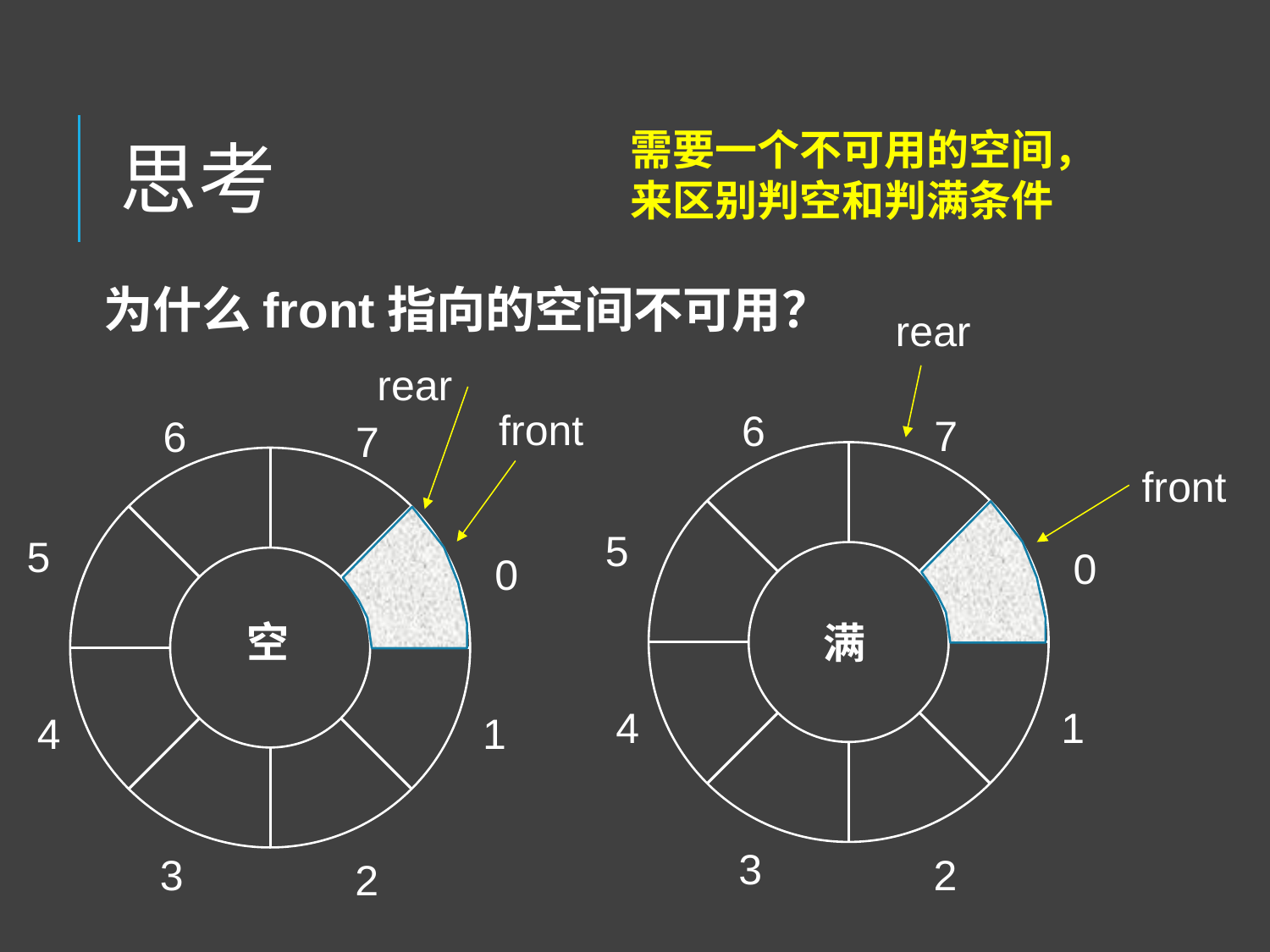

# 思考
需要一个不可用的空间，来区别判空和判满条件
为什么front指向的空间不可用？
rear
6
7

front

5
0
满
4
1
3
2
rear
front
6
7

5
0
空
4
1
3
2